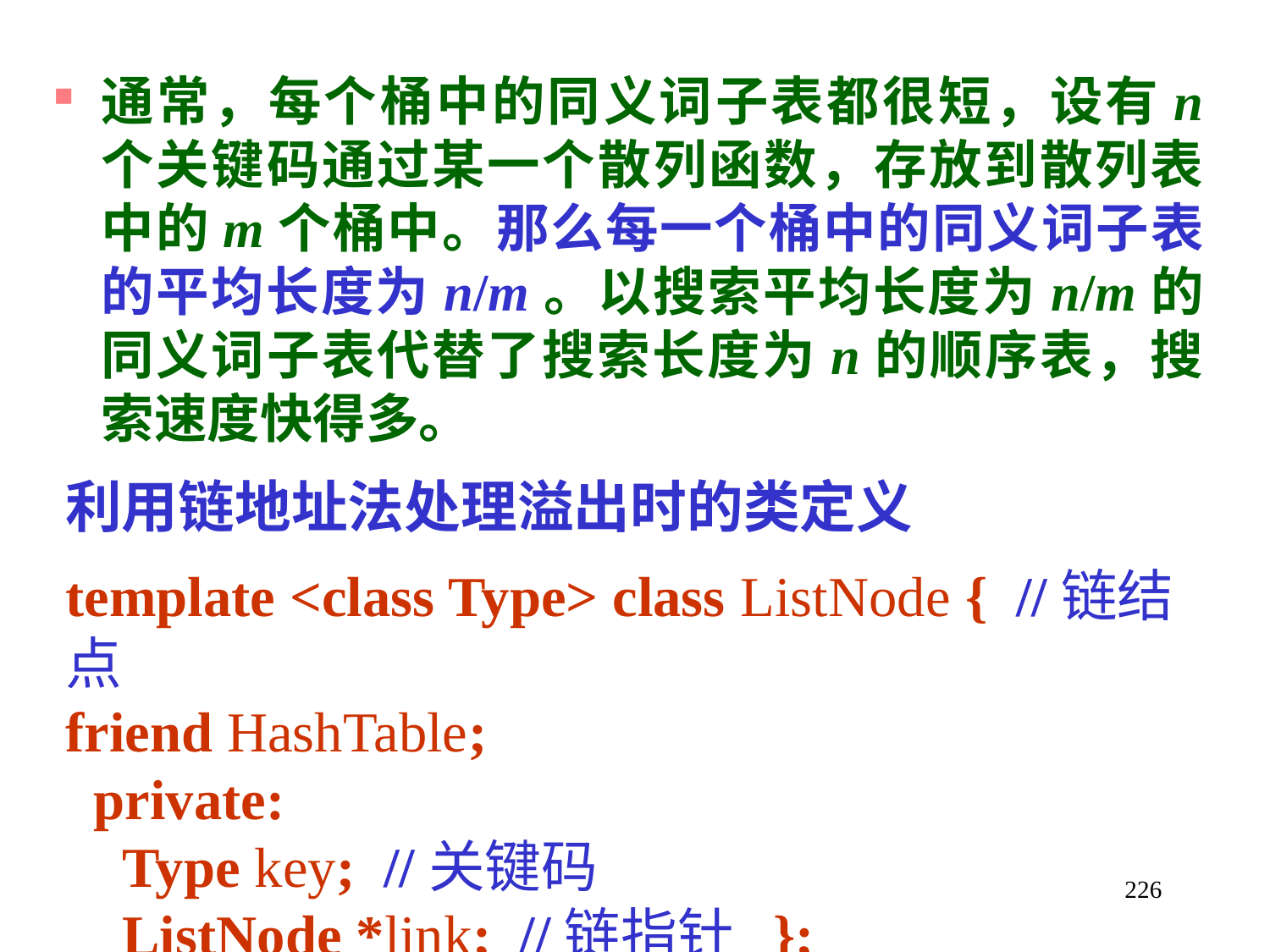

通常，每个桶中的同义词子表都很短，设有n 个关键码通过某一个散列函数，存放到散列表中的m个桶中。那么每一个桶中的同义词子表的平均长度为n/m。以搜索平均长度为n/m的同义词子表代替了搜索长度为n的顺序表，搜索速度快得多。
利用链地址法处理溢出时的类定义

template <class Type> class ListNode {  //链结点
friend HashTable;
  private:
    Type key;  //关键码
    ListNode *link;  //链指针  };
226